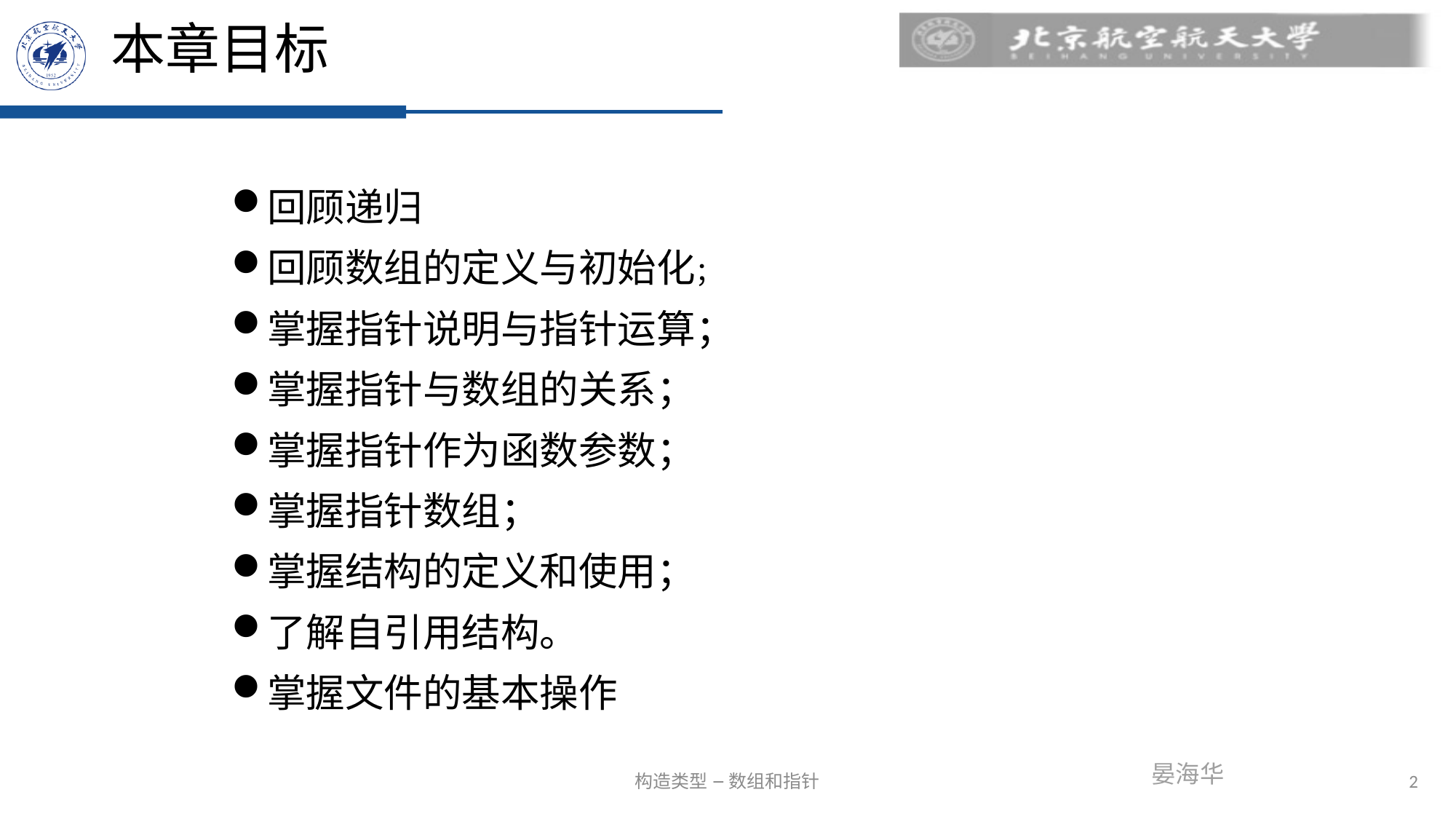

# 本章目标
回顾递归
回顾数组的定义与初始化；
掌握指针说明与指针运算；
掌握指针与数组的关系；
掌握指针作为函数参数；
掌握指针数组；
掌握结构的定义和使用；
了解自引用结构。
掌握文件的基本操作
2
构造类型 – 数组和指针